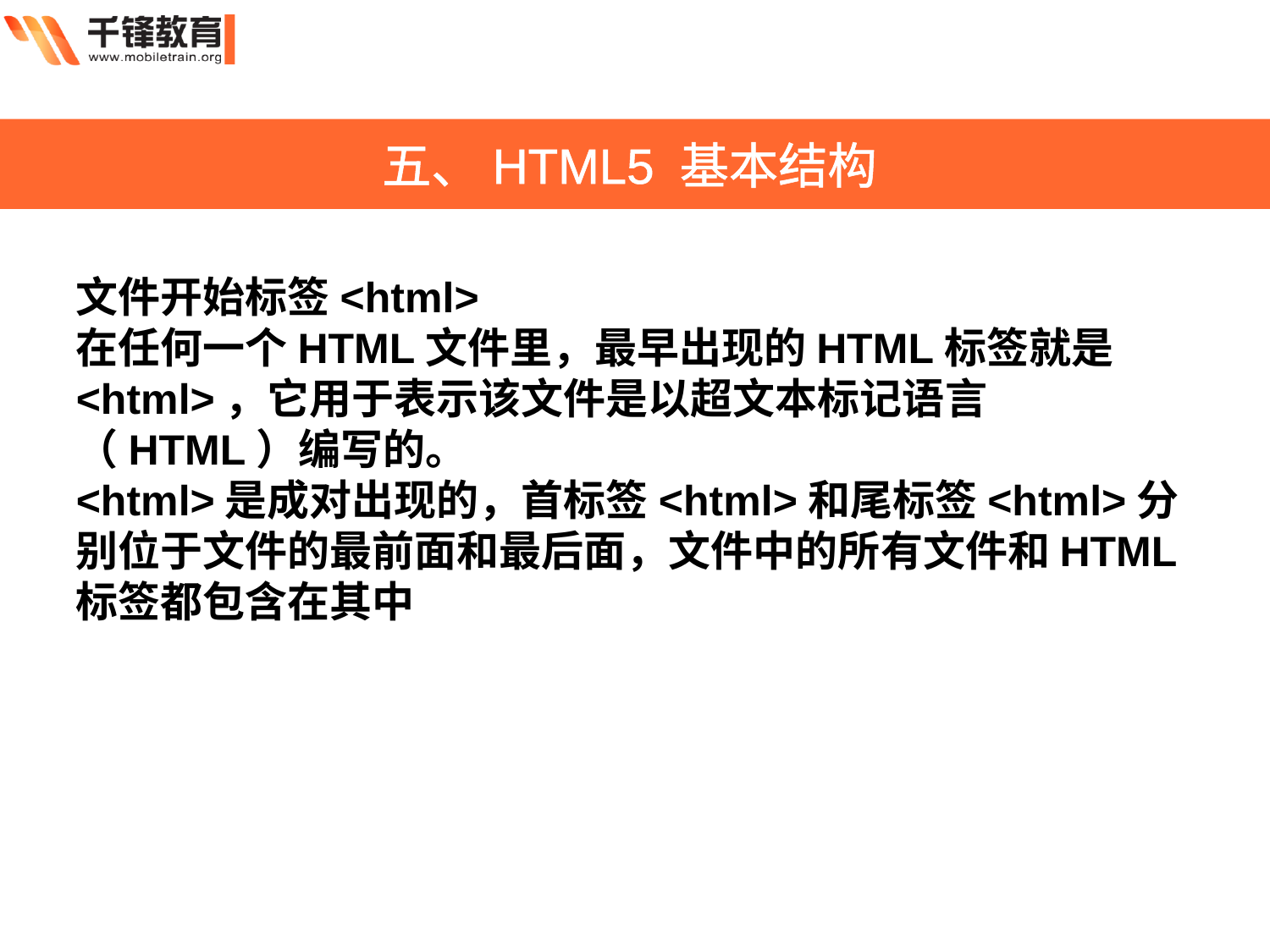

五、HTML5 基本结构
文件开始标签<html>
在任何一个HTML文件里，最早出现的HTML标签就是<html>，它用于表示该文件是以超文本标记语言（HTML）编写的。
<html>是成对出现的，首标签<html>和尾标签<html>分别位于文件的最前面和最后面，文件中的所有文件和HTML标签都包含在其中